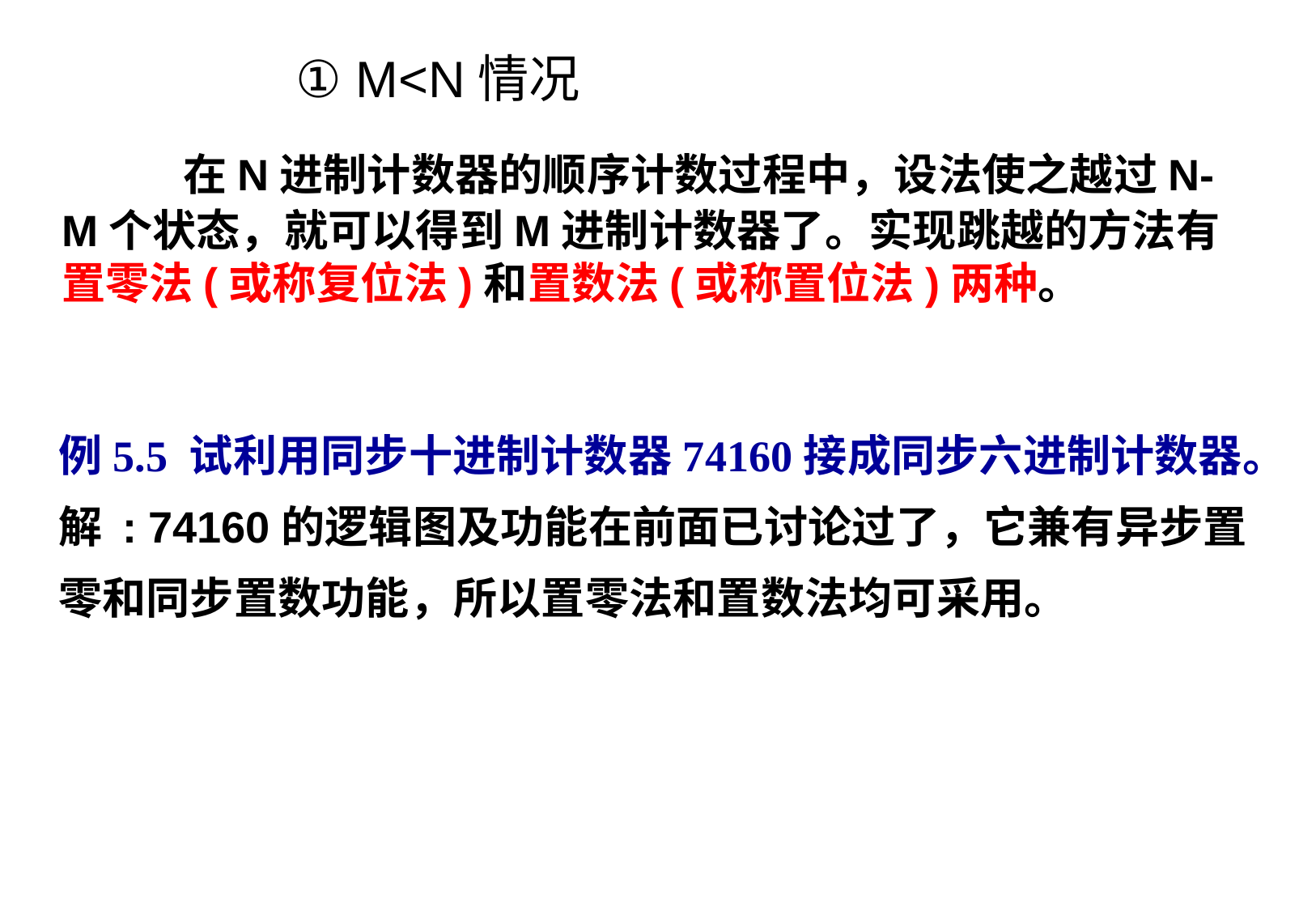

# ① M<N情况
		在N进制计数器的顺序计数过程中，设法使之越过N-M个状态，就可以得到M进制计数器了。实现跳越的方法有置零法(或称复位法)和置数法(或称置位法)两种。
例5.5 试利用同步十进制计数器74160接成同步六进制计数器。
解 : 74160的逻辑图及功能在前面已讨论过了，它兼有异步置零和同步置数功能，所以置零法和置数法均可采用。